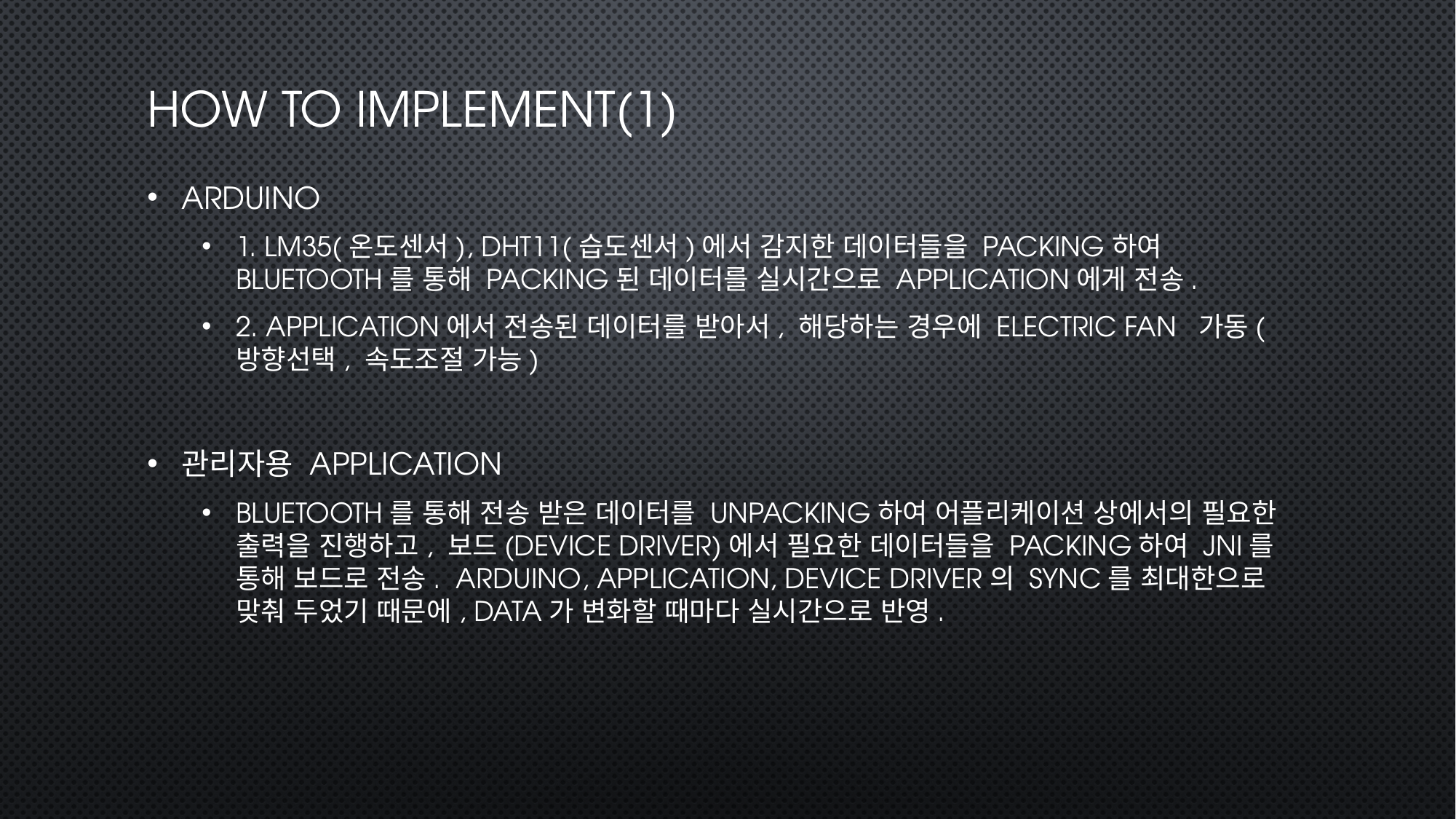

# How to implement(1)
Arduino
1. LM35(온도센서), DHT11(습도센서)에서 감지한 데이터들을 Packing하여 Bluetooth를 통해 Packing된 데이터를 실시간으로 Application에게 전송.
2. Application에서 전송된 데이터를 받아서, 해당하는 경우에 Electric fan  가동(방향선택, 속도조절 가능)

관리자용 Application
Bluetooth를 통해 전송 받은 데이터를 Unpacking하여 어플리케이션 상에서의 필요한 출력을 진행하고, 보드(device driver)에서 필요한 데이터들을 Packing하여 JNI를 통해 보드로 전송.  Arduino, Application, device driver의 sync를 최대한으로 맞춰 두었기 때문에, data가 변화할 때마다 실시간으로 반영.